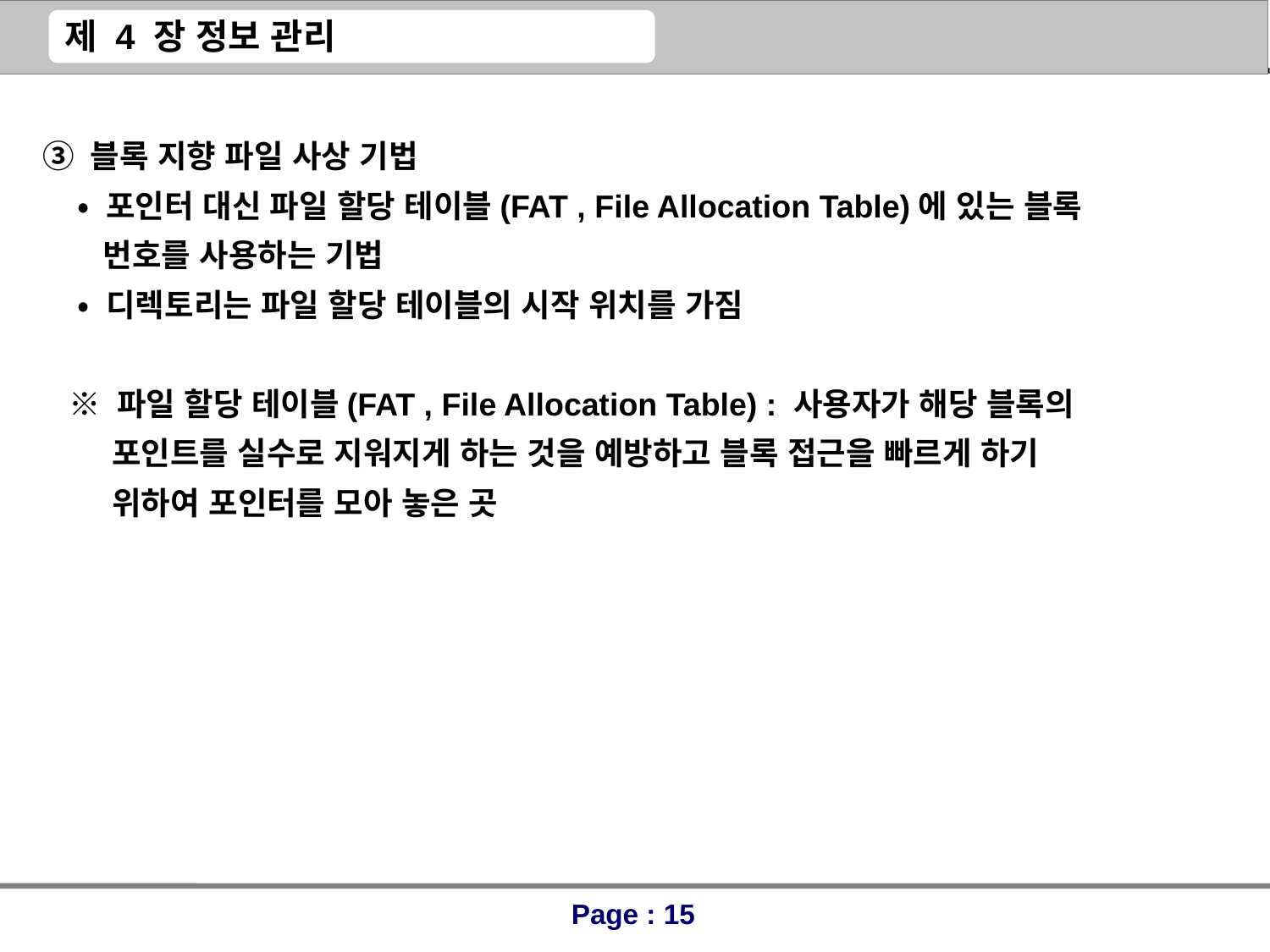

③ 블록 지향 파일 사상 기법
    • 포인터 대신 파일 할당 테이블(FAT , File Allocation Table)에 있는 블록
      번호를 사용하는 기법
    • 디렉토리는 파일 할당 테이블의 시작 위치를 가짐

   ※ 파일 할당 테이블(FAT , File Allocation Table) : 사용자가 해당 블록의
       포인트를 실수로 지워지게 하는 것을 예방하고 블록 접근을 빠르게 하기
       위하여 포인터를 모아 놓은 곳
Page : 15